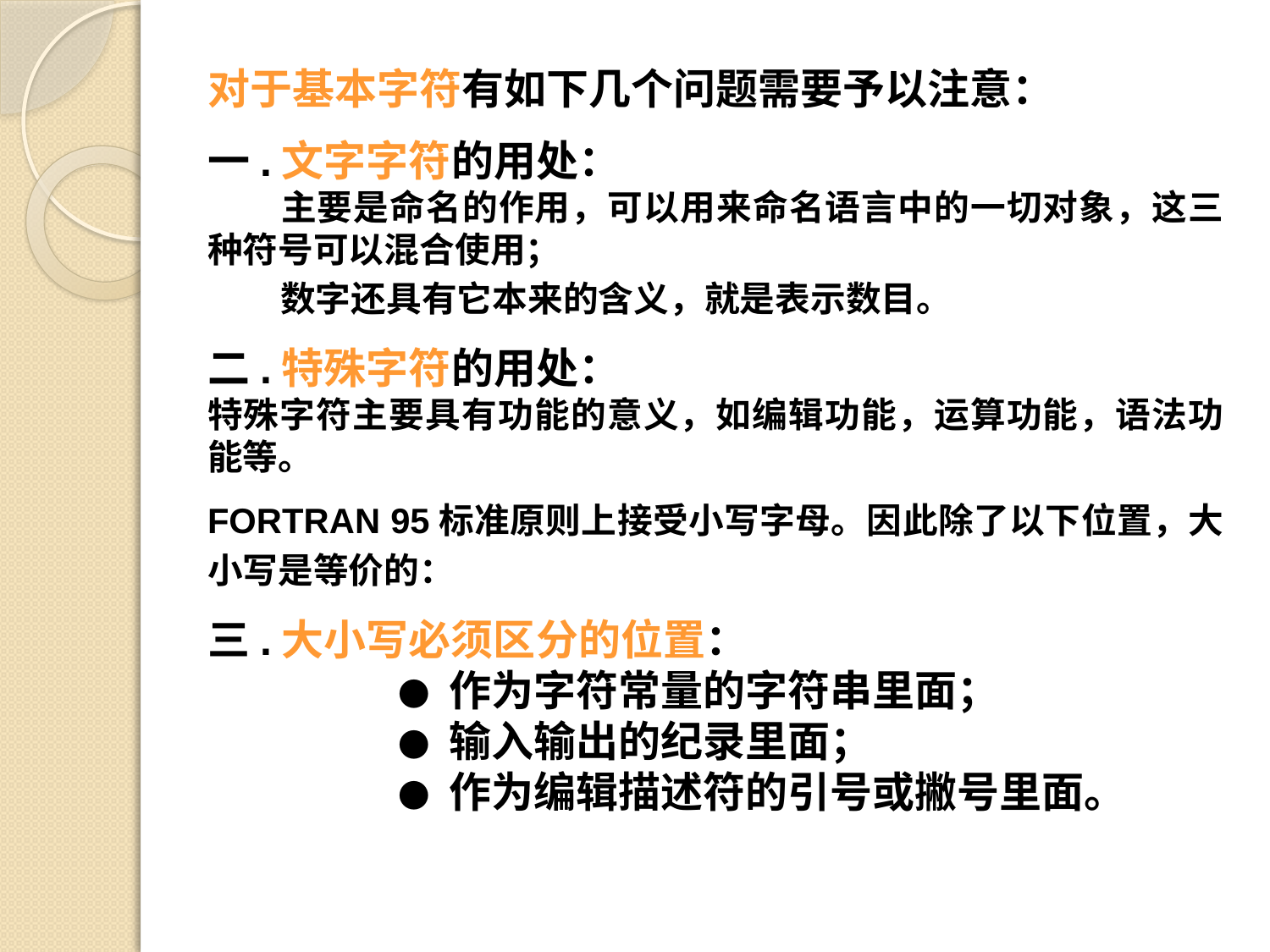

对于基本字符有如下几个问题需要予以注意：
一.文字字符的用处：
        主要是命名的作用，可以用来命名语言中的一切对象，这三种符号可以混合使用；
        数字还具有它本来的含义，就是表示数目。
二.特殊字符的用处：
特殊字符主要具有功能的意义，如编辑功能，运算功能，语法功能等。
FORTRAN 95标准原则上接受小写字母。因此除了以下位置，大小写是等价的：
三.大小写必须区分的位置：
● 作为字符常量的字符串里面；
● 输入输出的纪录里面；
● 作为编辑描述符的引号或撇号里面。